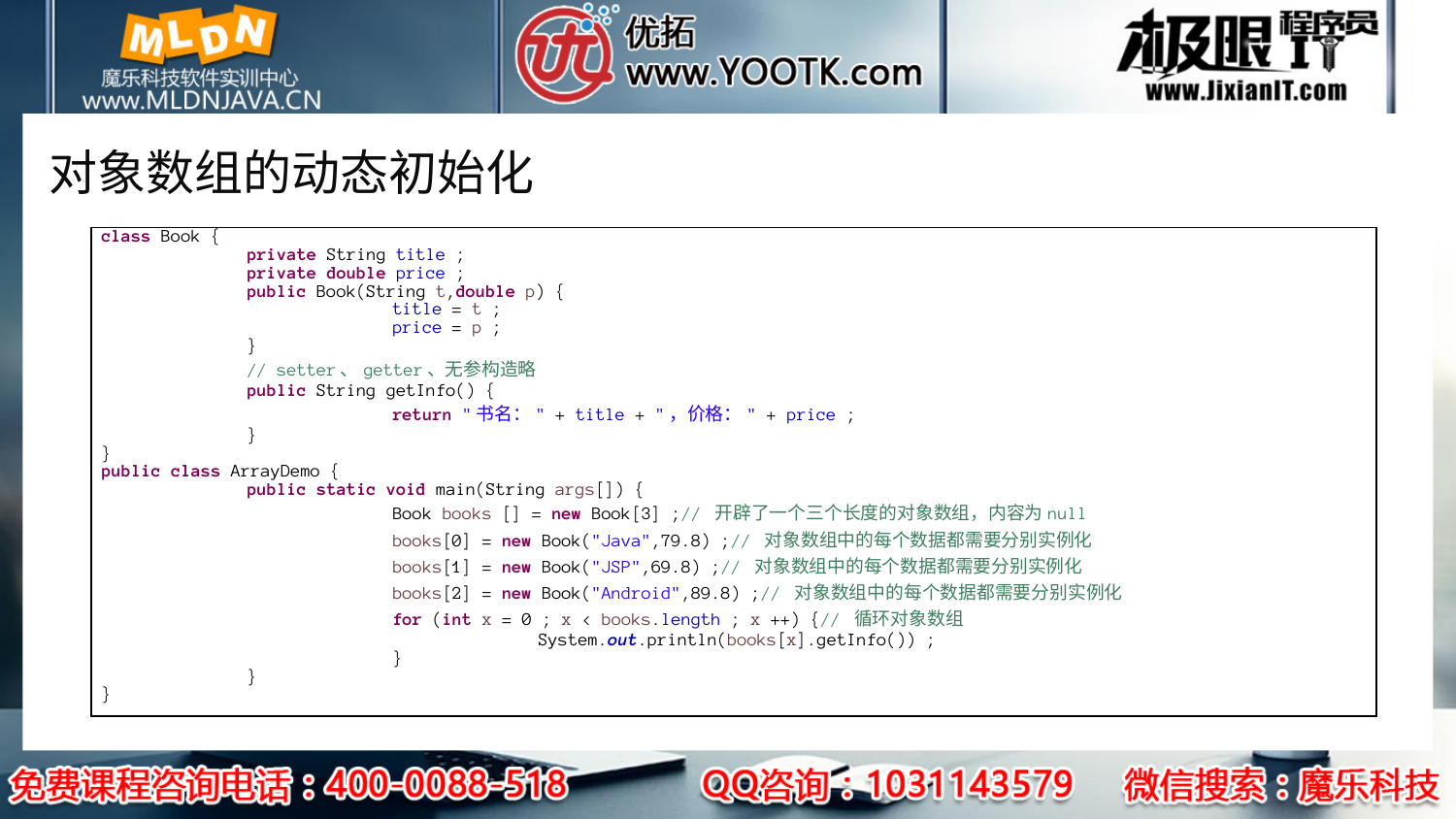

# 对象数组的动态初始化
| class Book { private String title ; private double price ; public Book(String t,double p) { title = t ; price = p ; } // setter、getter、无参构造略 public String getInfo() { return "书名：" + title + "，价格：" + price ; } } public class ArrayDemo { public static void main(String args[]) { Book books [] = new Book[3] ;// 开辟了一个三个长度的对象数组，内容为null books[0] = new Book("Java",79.8) ;// 对象数组中的每个数据都需要分别实例化 books[1] = new Book("JSP",69.8) ;// 对象数组中的每个数据都需要分别实例化 books[2] = new Book("Android",89.8) ;// 对象数组中的每个数据都需要分别实例化 for (int x = 0 ; x < books.length ; x ++) {// 循环对象数组 System.out.println(books[x].getInfo()) ; } } } |
| --- |